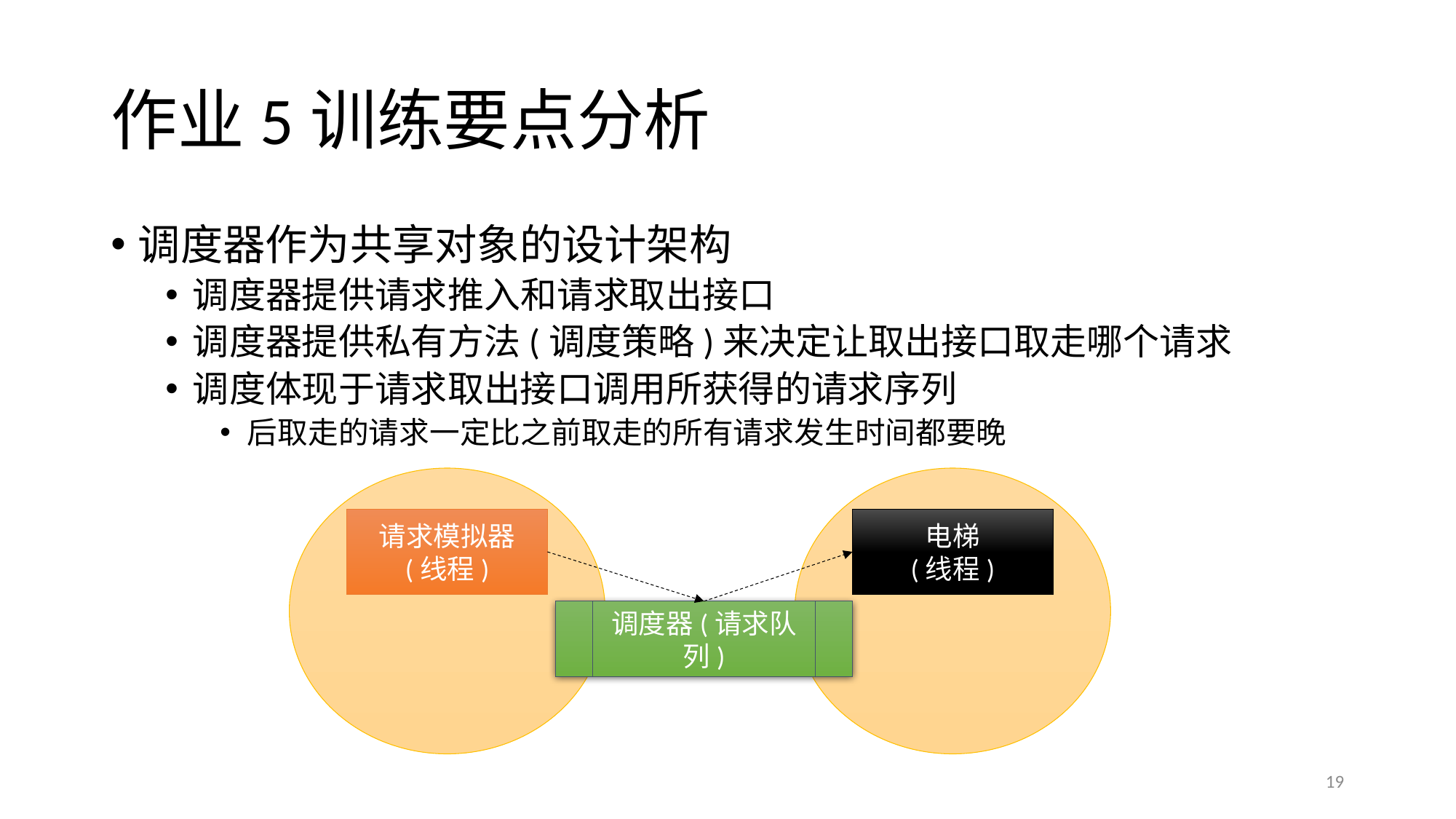

# 作业5训练要点分析
调度器作为共享对象的设计架构
调度器提供请求推入和请求取出接口
调度器提供私有方法(调度策略)来决定让取出接口取走哪个请求
调度体现于请求取出接口调用所获得的请求序列
后取走的请求一定比之前取走的所有请求发生时间都要晚

请求模拟器
(线程)
电梯
(线程)
调度器(请求队列)
19